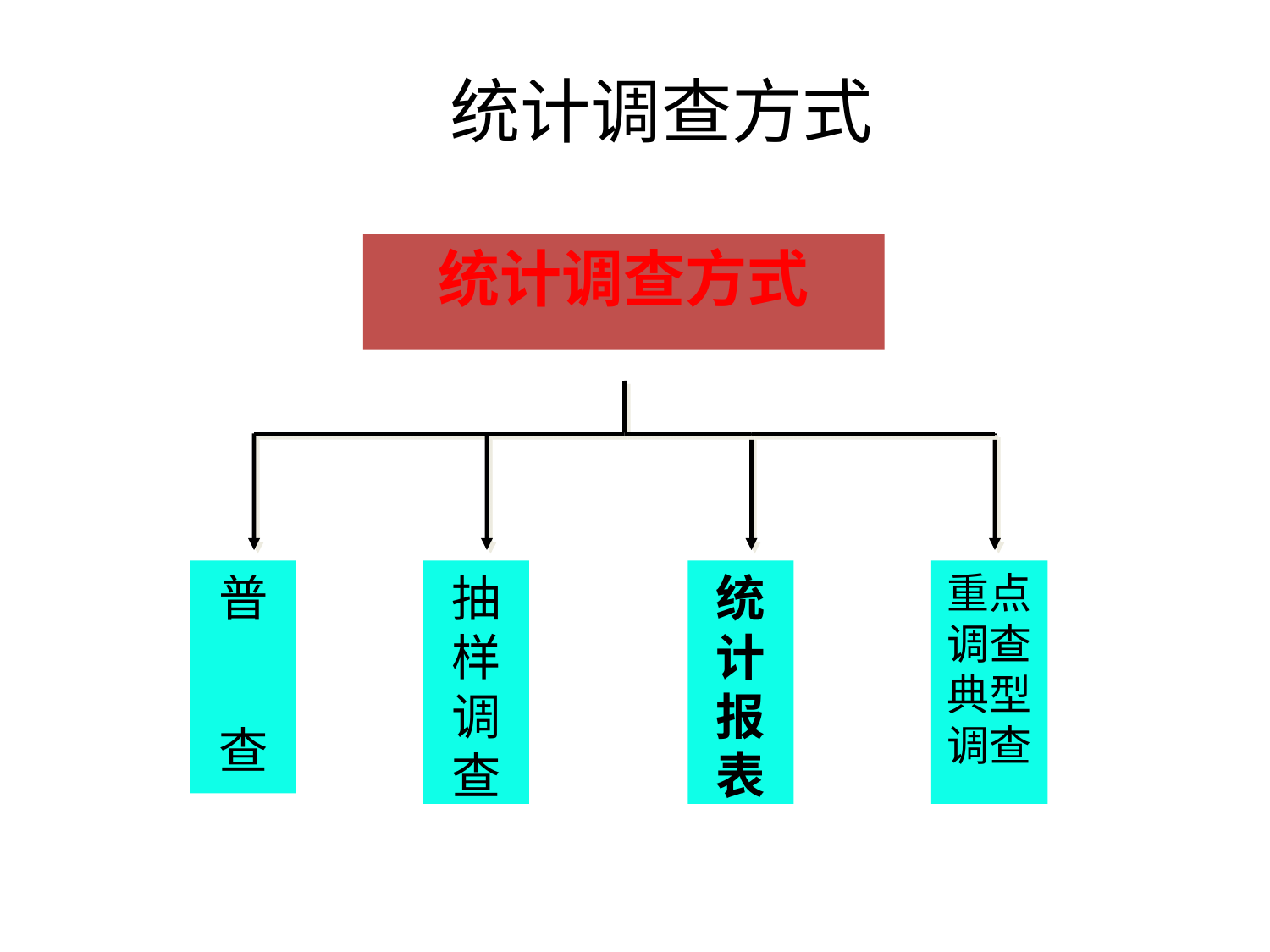

# 统计调查方式
统计调查方式

普

查

抽样调查

统计报表

重点调查
典型调查